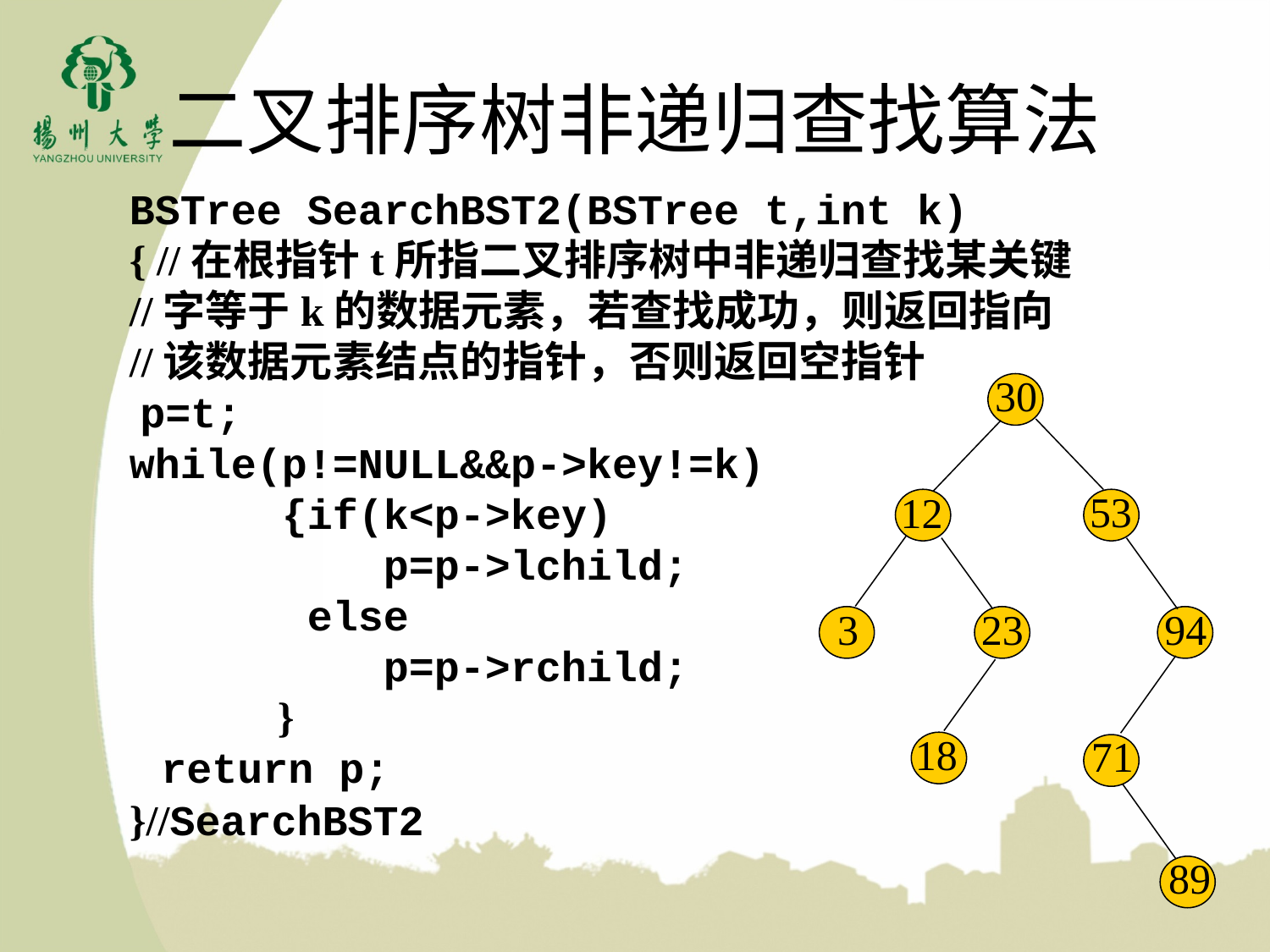

# 二叉排序树非递归查找算法
BSTree SearchBST2(BSTree t,int k)
{ //在根指针t所指二叉排序树中非递归查找某关键
//字等于k的数据元素，若查找成功，则返回指向
//该数据元素结点的指针，否则返回空指针
 p=t;
while(p!=NULL&&p->key!=k)
      {if(k<p->key)
          p=p->lchild;
       else
          p=p->rchild;
              }
   return p;
}//SearchBST2
30

53
12

3
23
94

18
71

89

22